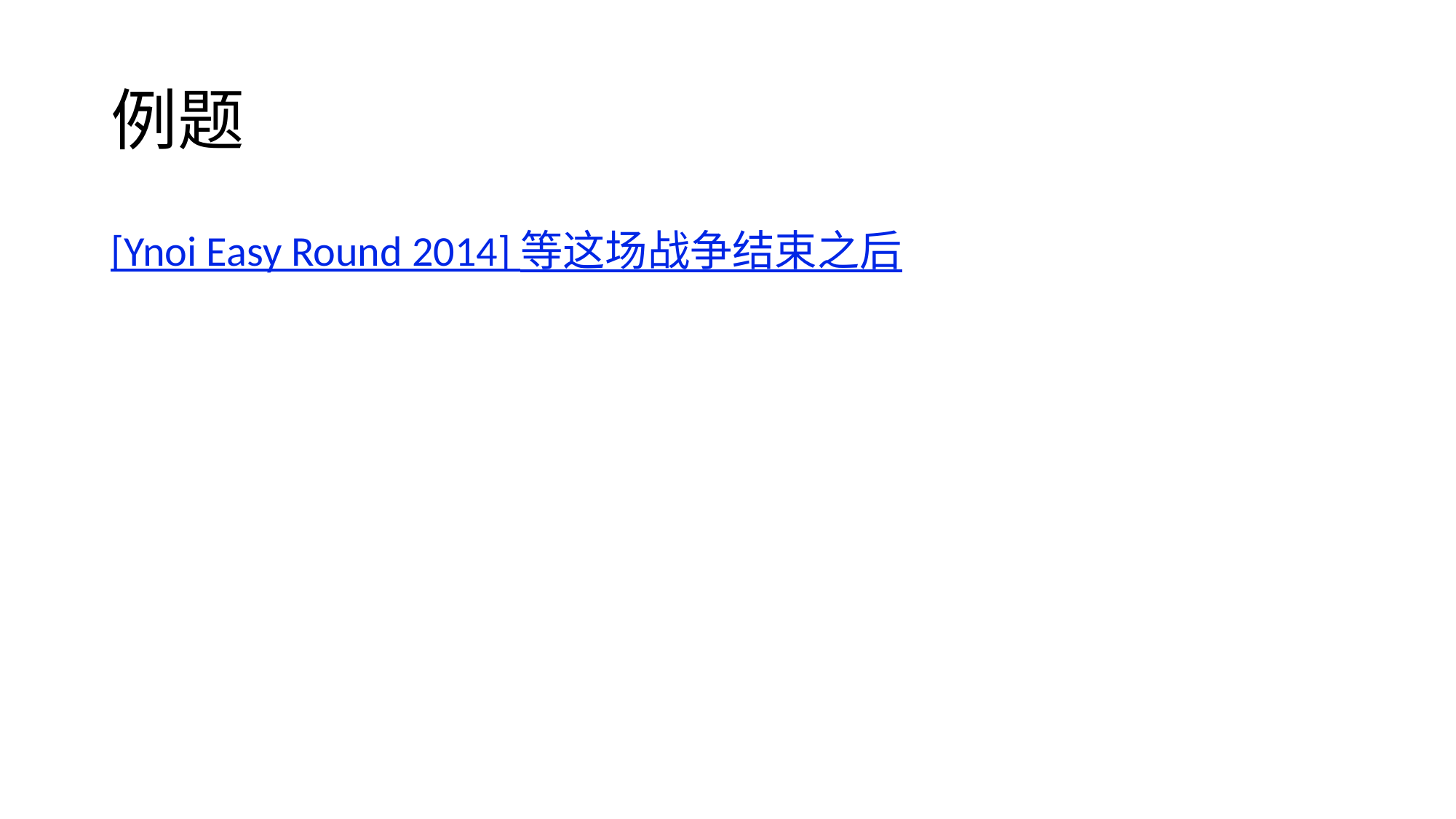

# 例题
[Ynoi Easy Round 2014] 等这场战争结束之后